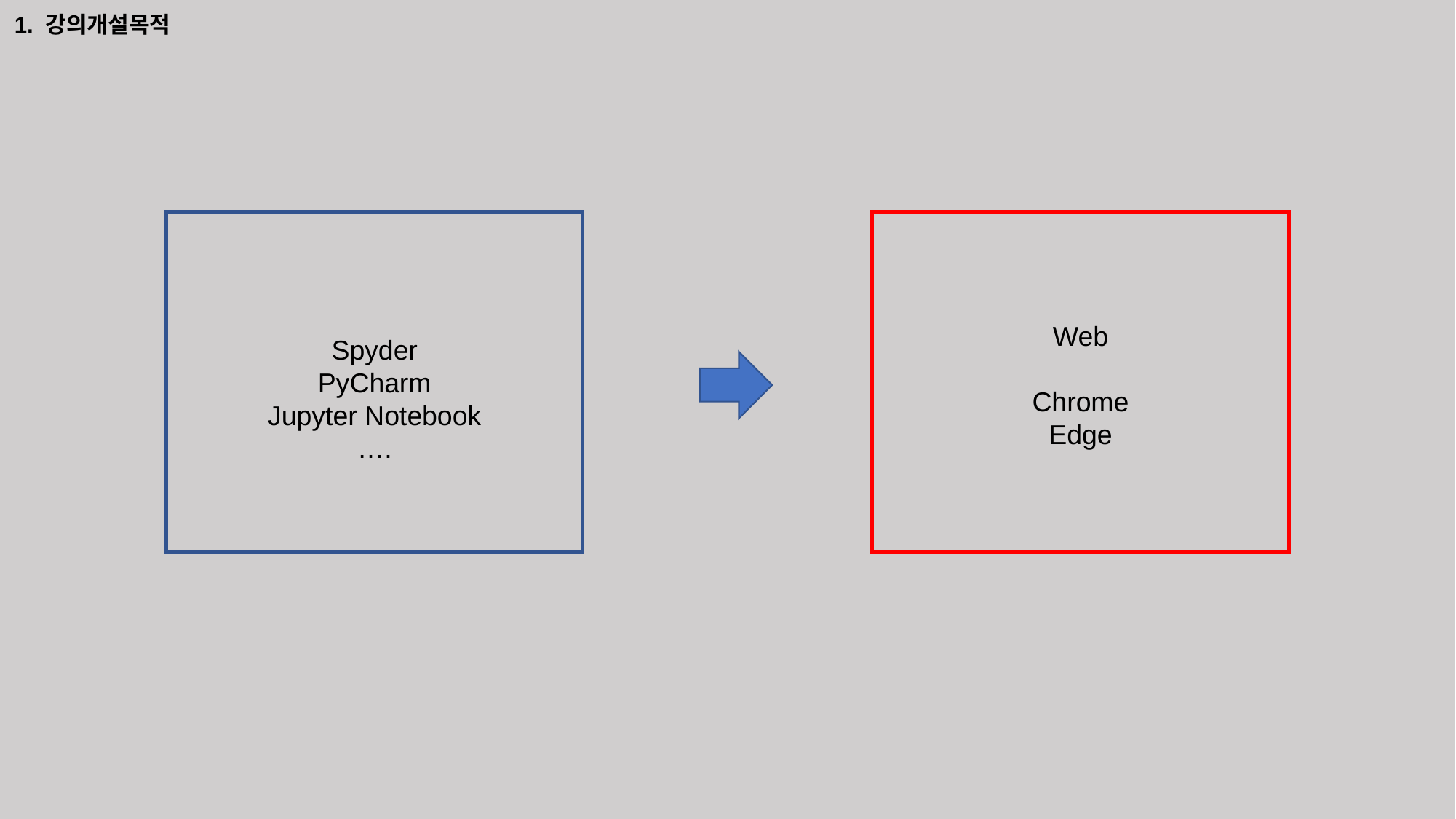

1. 강의개설목적

Web

Chrome
Edge
Spyder
PyCharm
Jupyter Notebook
….